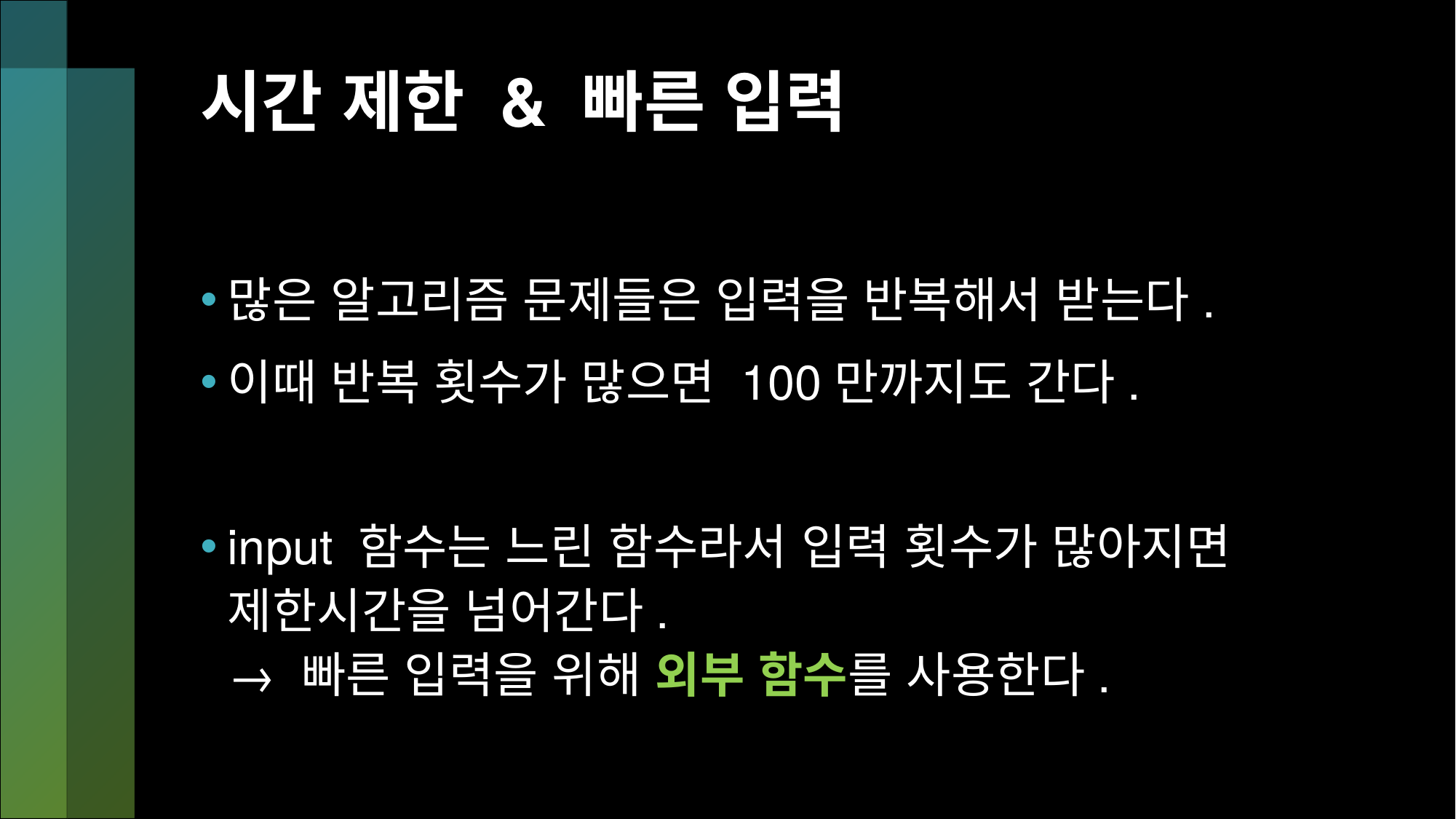

# 시간 제한 & 빠른 입력
많은 알고리즘 문제들은 입력을 반복해서 받는다.
이때 반복 횟수가 많으면 100만까지도 간다.

input 함수는 느린 함수라서 입력 횟수가 많아지면 제한시간을 넘어간다.
→ 빠른 입력을 위해 외부 함수를 사용한다.